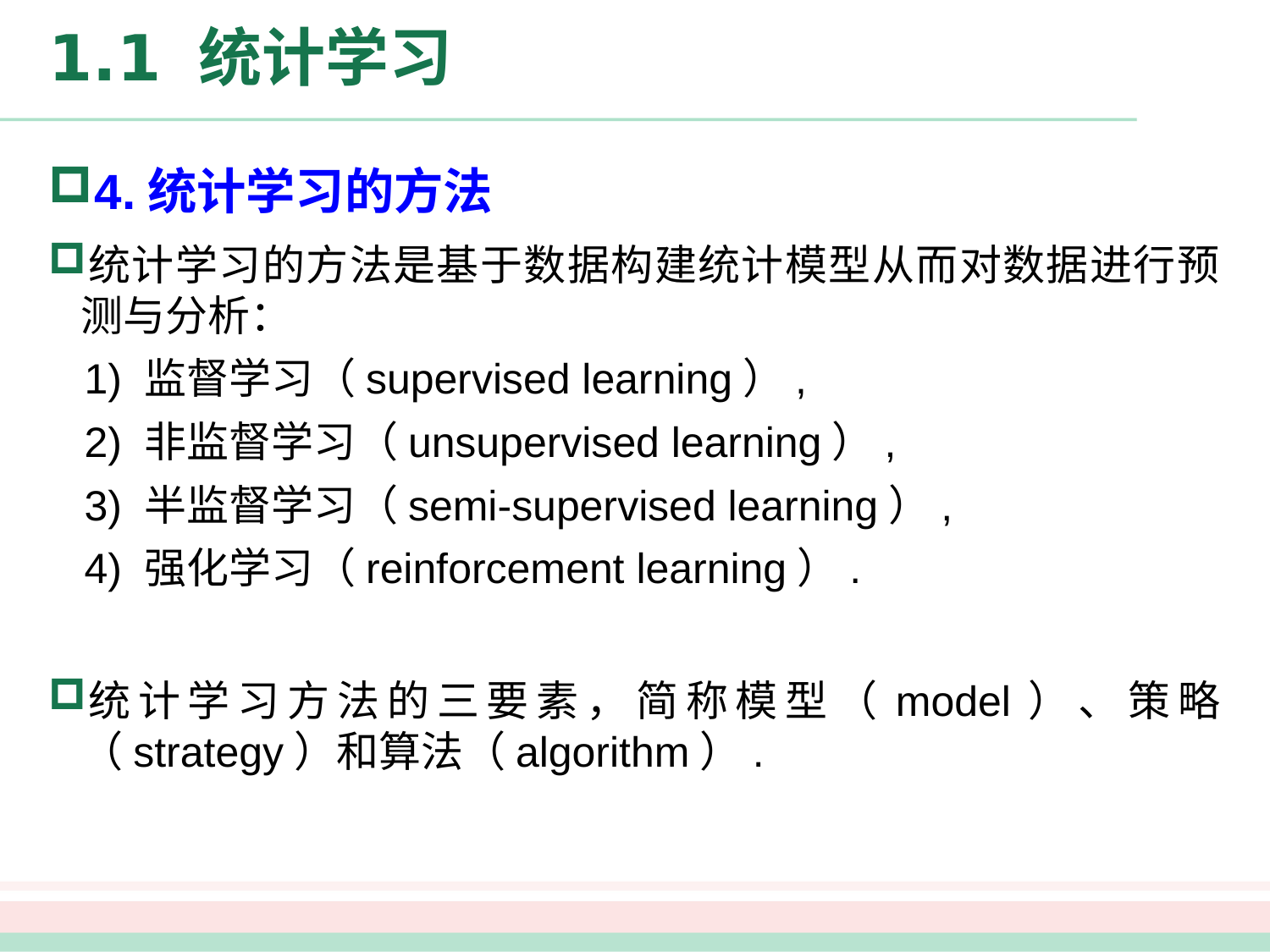

# 1.1 统计学习
4.统计学习的方法
统计学习的方法是基于数据构建统计模型从而对数据进行预测与分析：
   1) 监督学习（supervised learning）,
   2) 非监督学习（unsupervised learning）,
   3) 半监督学习（semi-supervised learning）,
   4) 强化学习（reinforcement learning）.

统计学习方法的三要素，简称模型（model）、策略（strategy）和算法（algorithm）.